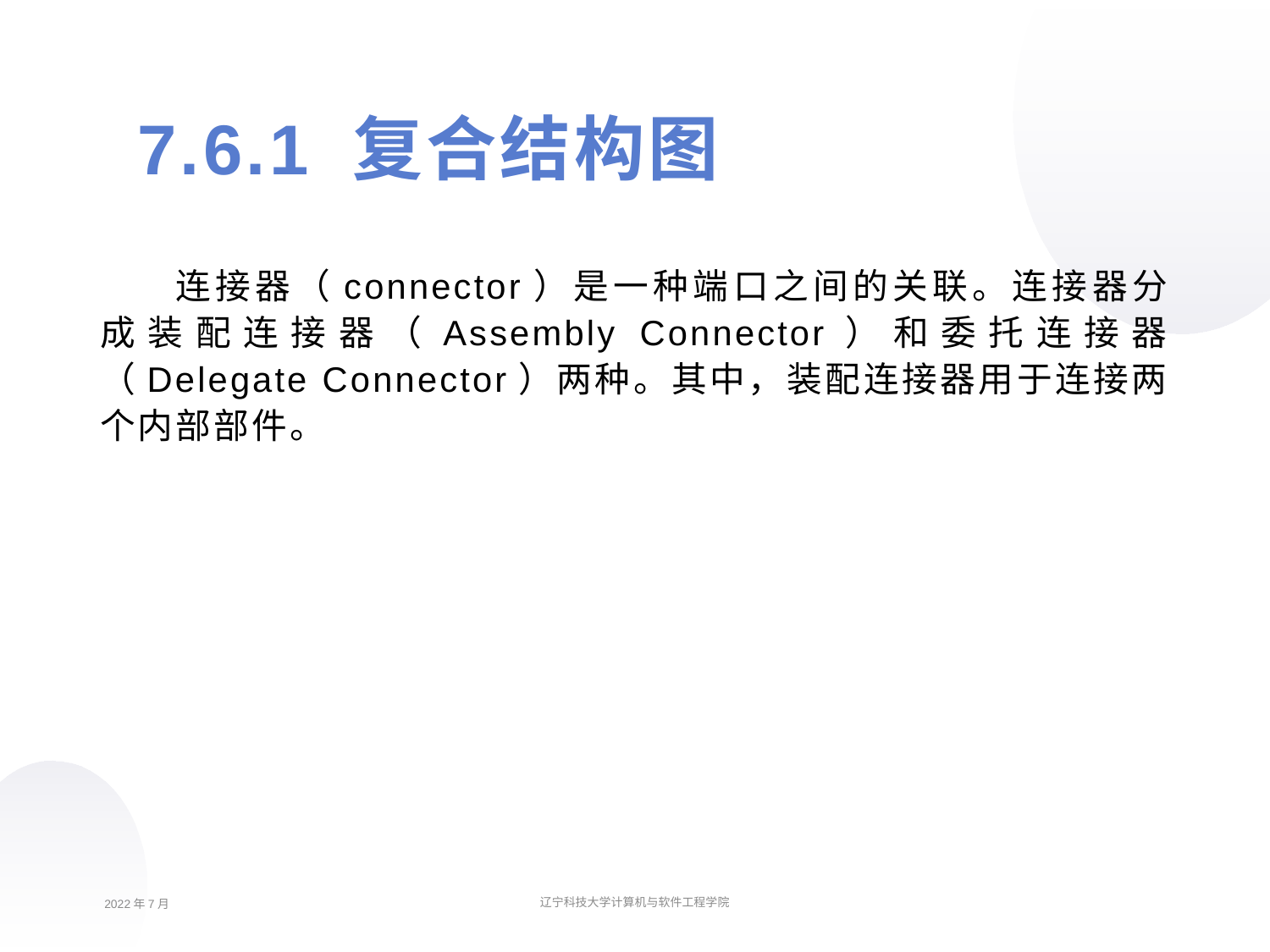

7.6.1 复合结构图
连接器（connector）是一种端口之间的关联。连接器分成装配连接器（Assembly Connector）和委托连接器（Delegate Connector）两种。其中，装配连接器用于连接两个内部部件。

2022年7月
辽宁科技大学计算机与软件工程学院
120